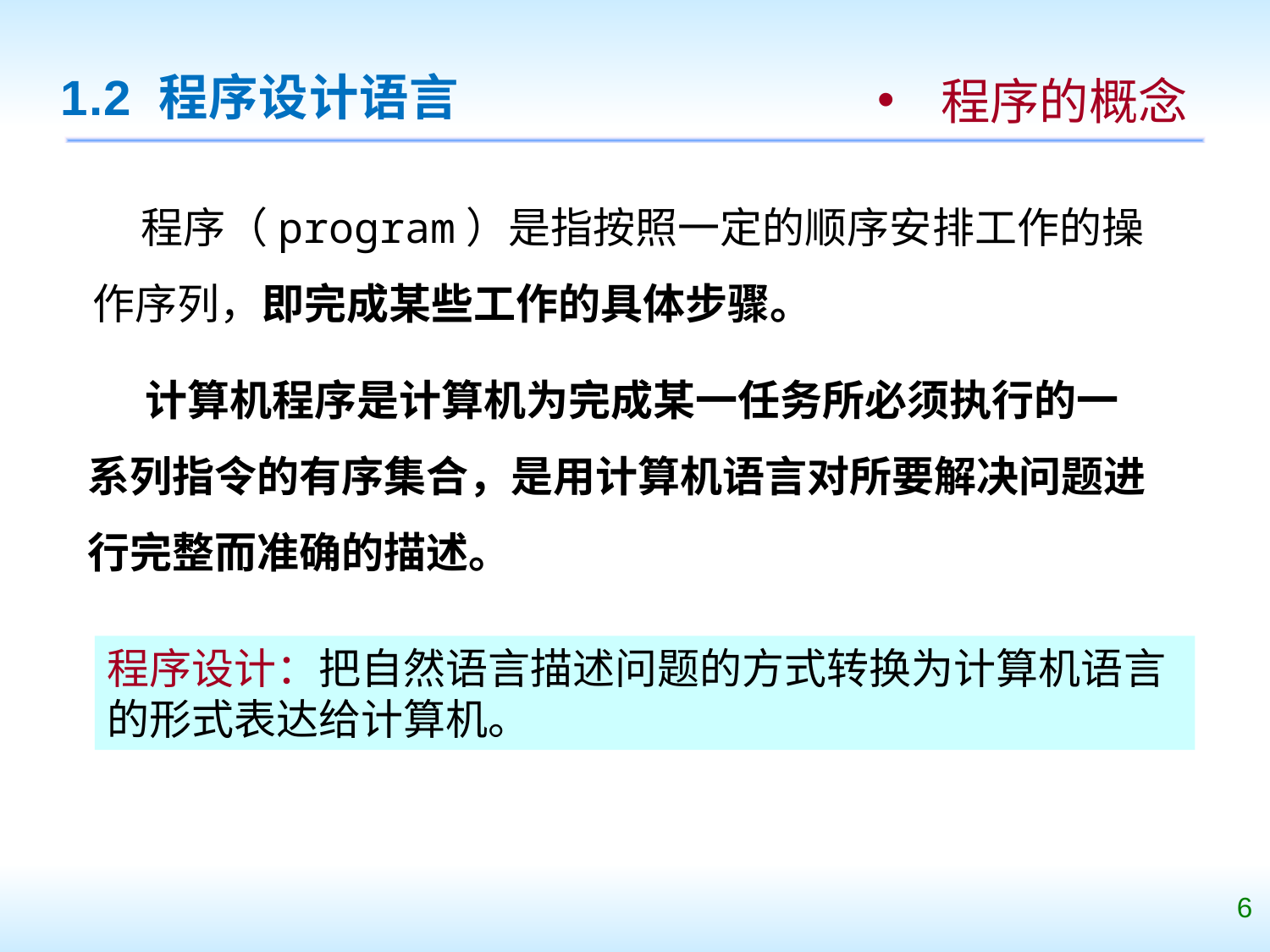

# 1.2 程序设计语言
程序的概念
    程序（program）是指按照一定的顺序安排工作的操作序列，即完成某些工作的具体步骤。
     计算机程序是计算机为完成某一任务所必须执行的一系列指令的有序集合，是用计算机语言对所要解决问题进行完整而准确的描述。
程序设计：把自然语言描述问题的方式转换为计算机语言的形式表达给计算机。
6